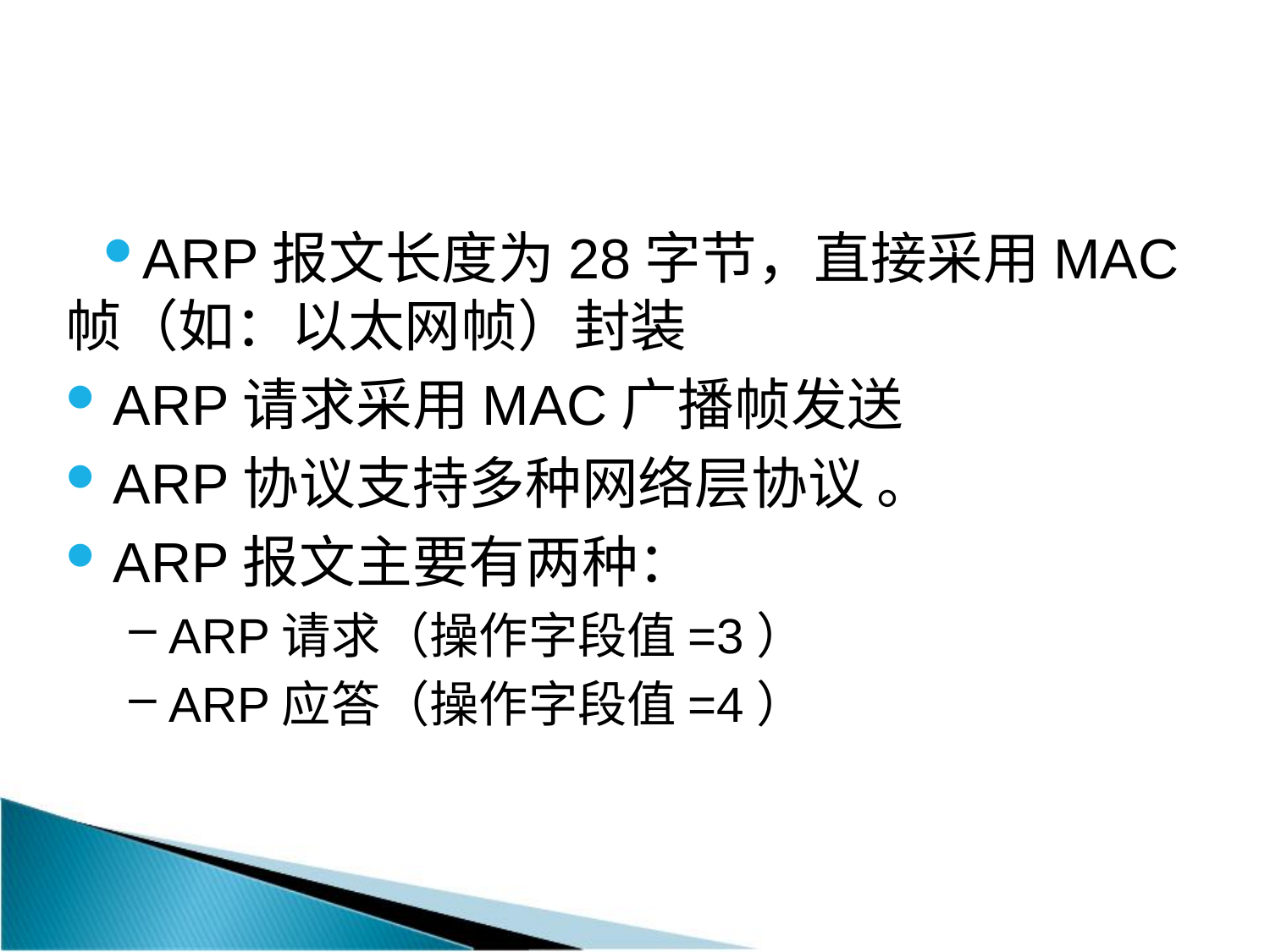

#
ARP报文长度为28字节，直接采用MAC帧（如：以太网帧）封装
ARP请求采用MAC广播帧发送
ARP协议支持多种网络层协议 。
ARP报文主要有两种：
ARP请求（操作字段值=3）
ARP应答（操作字段值=4）